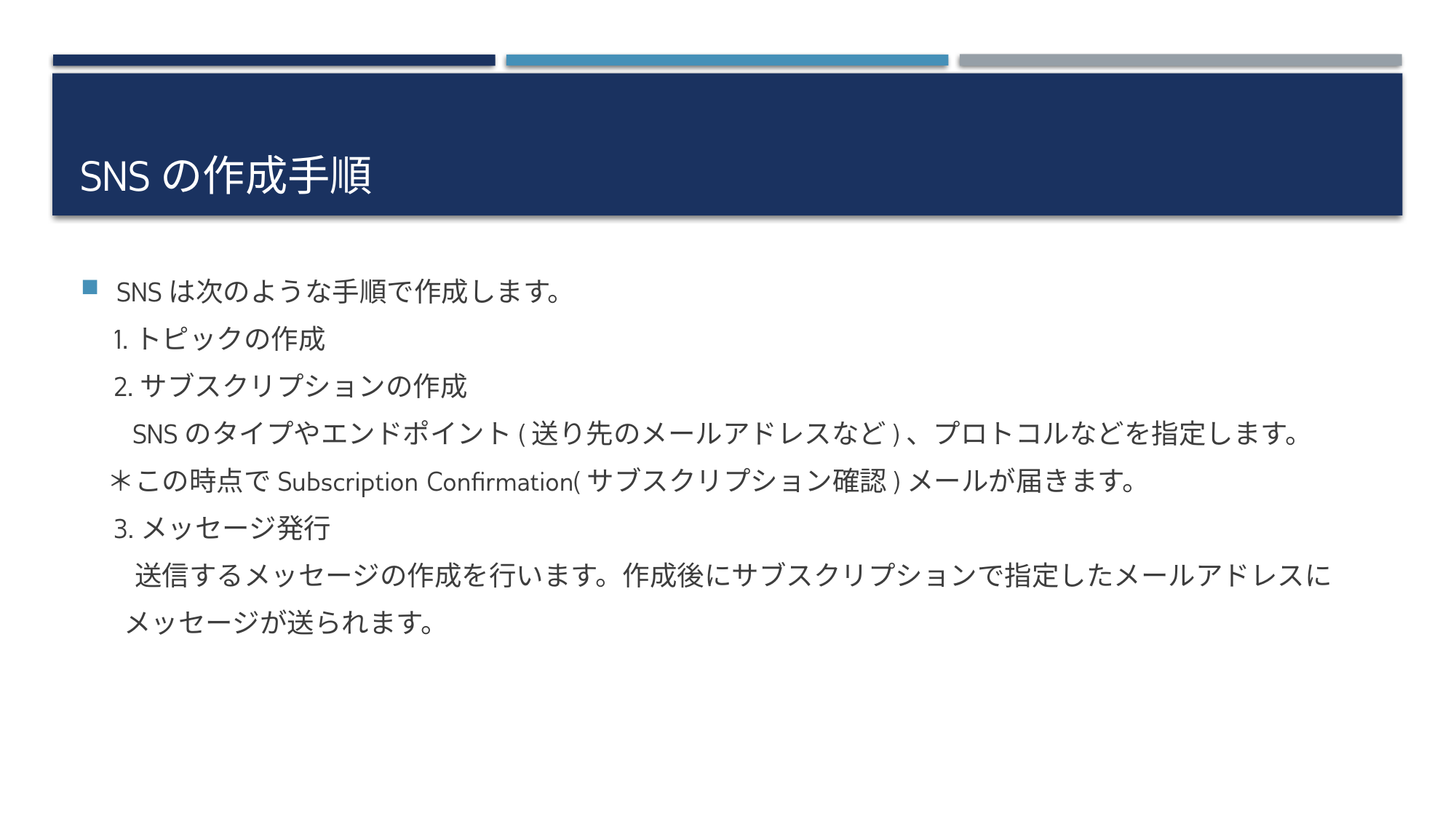

# SNSの作成手順
SNSは次のような手順で作成します。
　1.トピックの作成
　2.サブスクリプションの作成
　   SNSのタイプやエンドポイント(送り先のメールアドレスなど)、プロトコルなどを指定します。
　＊この時点でSubscription Confirmation(サブスクリプション確認)メールが届きます。
　3.メッセージ発行
　　送信するメッセージの作成を行います。作成後にサブスクリプションで指定したメールアドレスに
      メッセージが送られます。